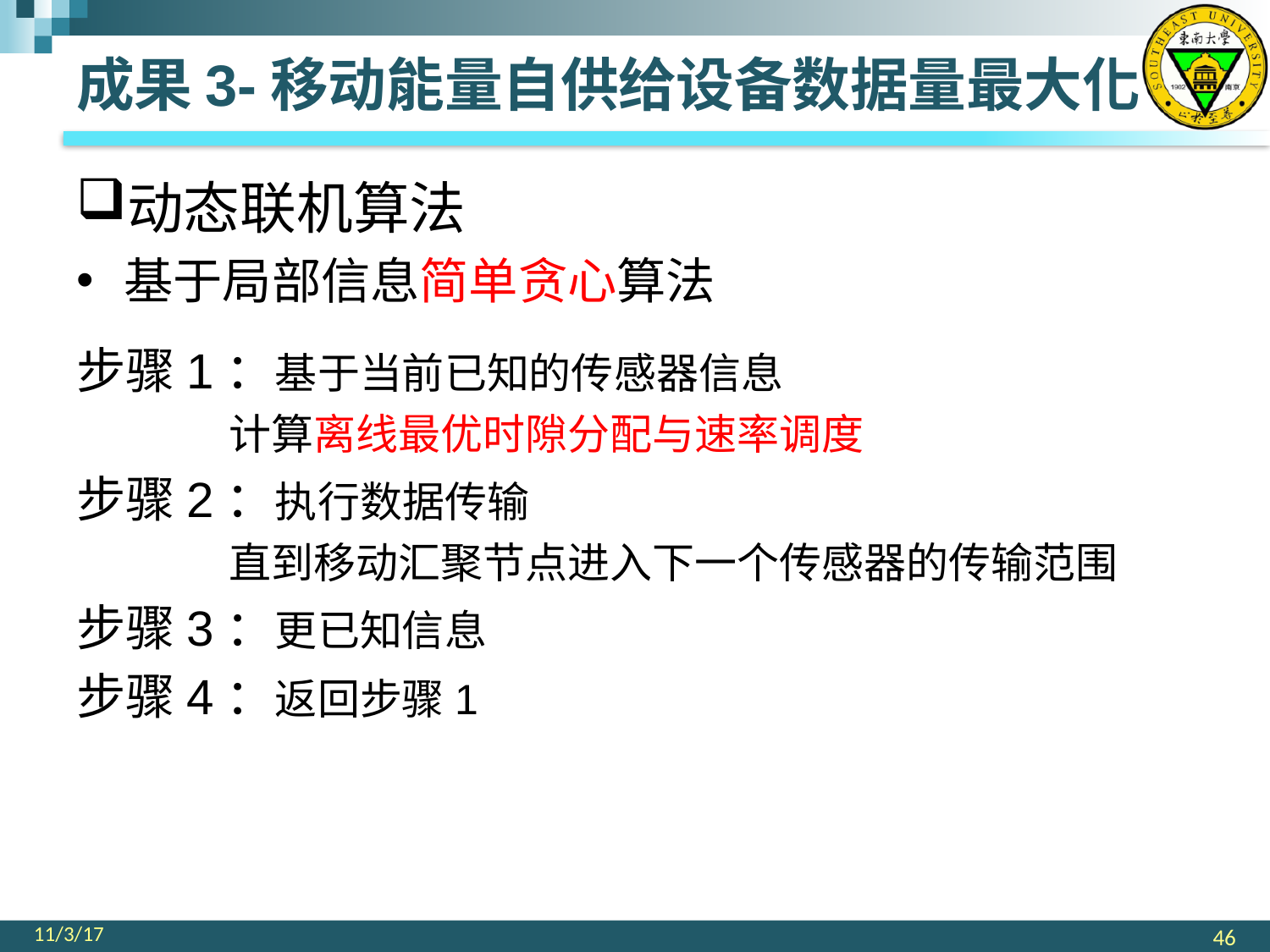

# 成果3-移动能量自供给设备数据量最大化
动态联机算法
基于局部信息简单贪心算法
步骤1：基于当前已知的传感器信息
               计算离线最优时隙分配与速率调度
步骤2：执行数据传输
               直到移动汇聚节点进入下一个传感器的传输范围
步骤3：更已知信息
步骤4：返回步骤1

11/3/17
46